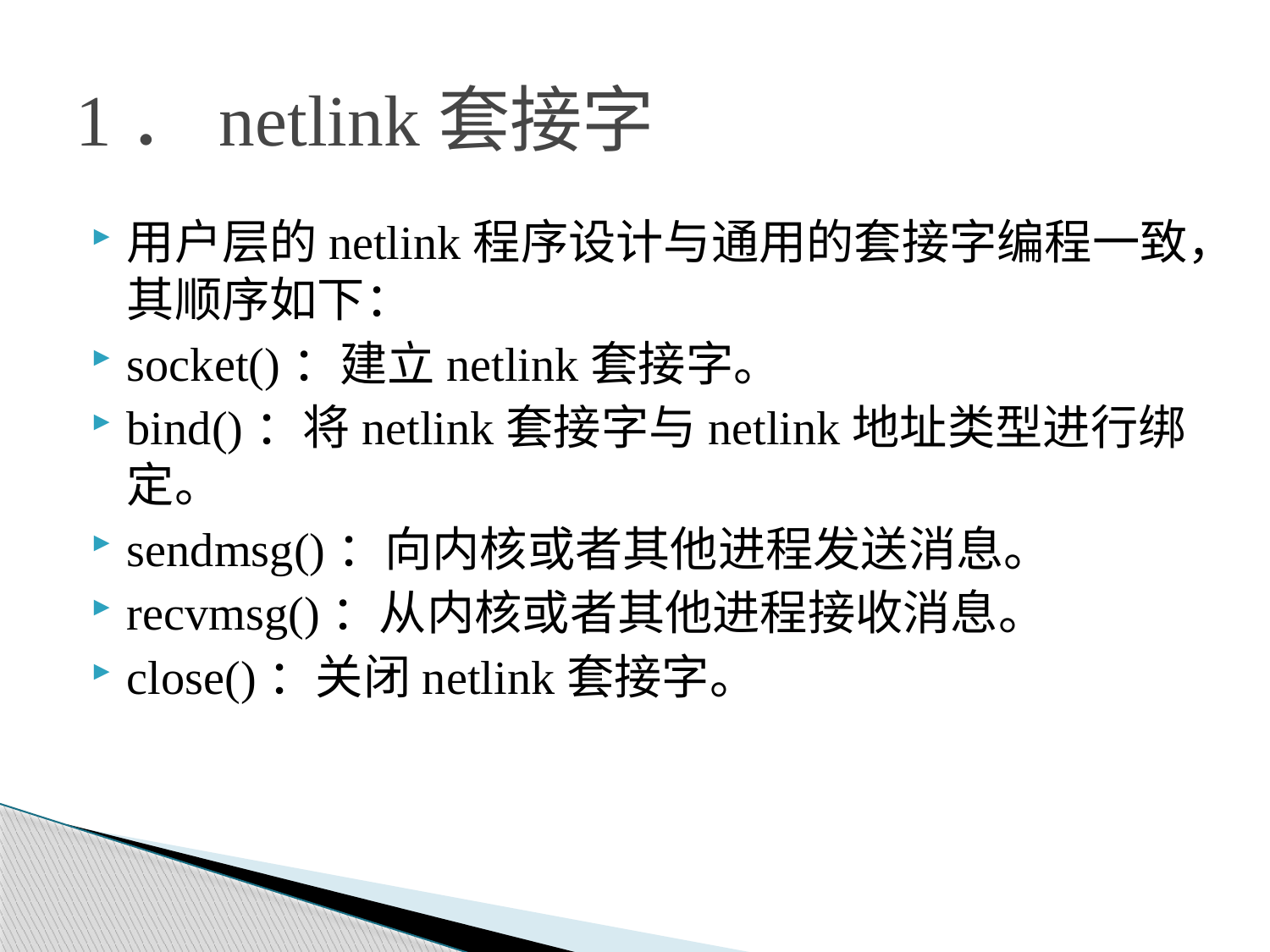

# 1．netlink套接字
用户层的netlink程序设计与通用的套接字编程一致，其顺序如下：
socket()：建立netlink套接字。
bind()：将netlink套接字与netlink地址类型进行绑定。
sendmsg()：向内核或者其他进程发送消息。
recvmsg()：从内核或者其他进程接收消息。
close()：关闭netlink套接字。